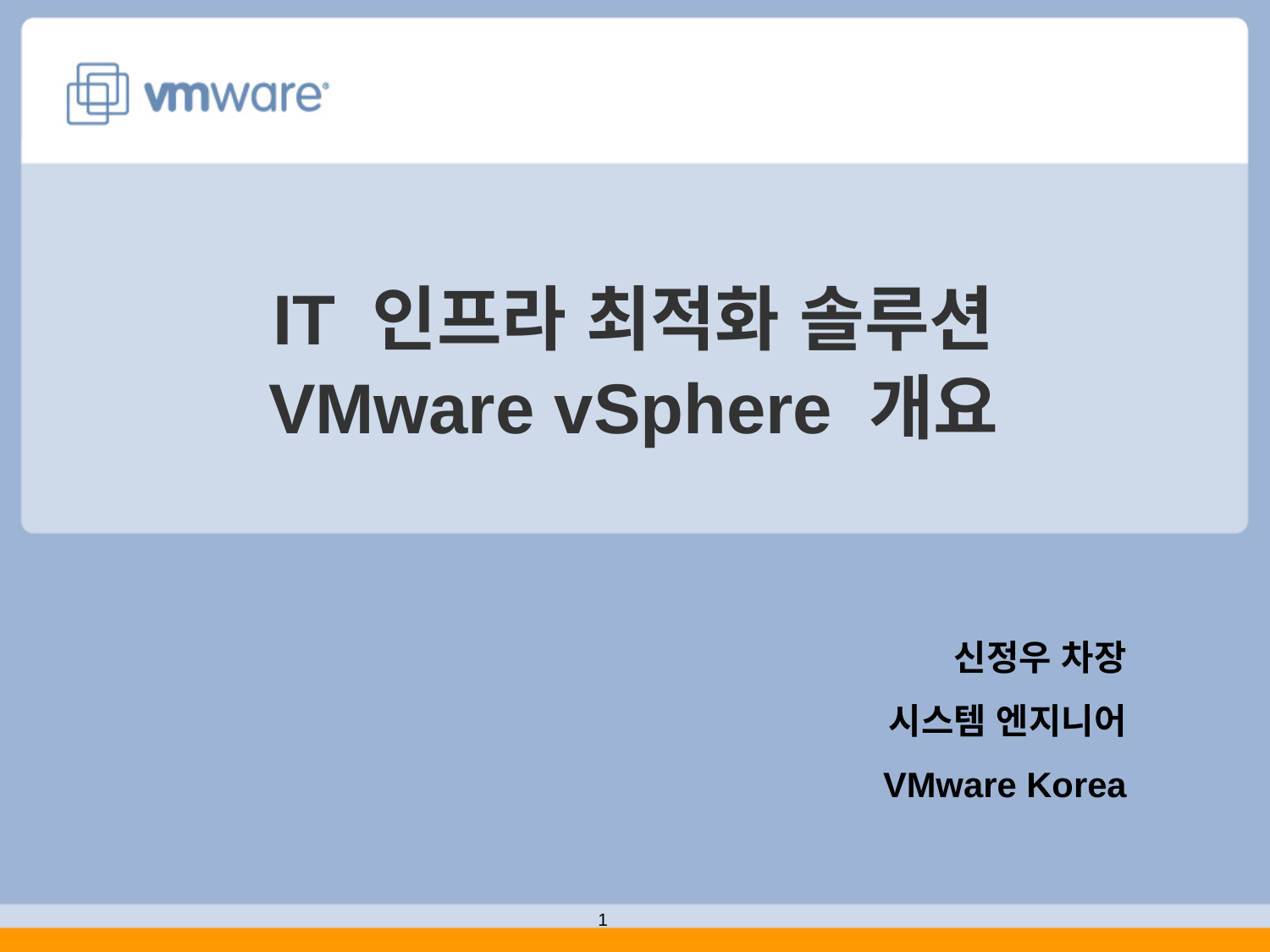

# IT 인프라 최적화 솔루션 VMware vSphere 개요
신정우 차장
시스템 엔지니어
VMware Korea
1